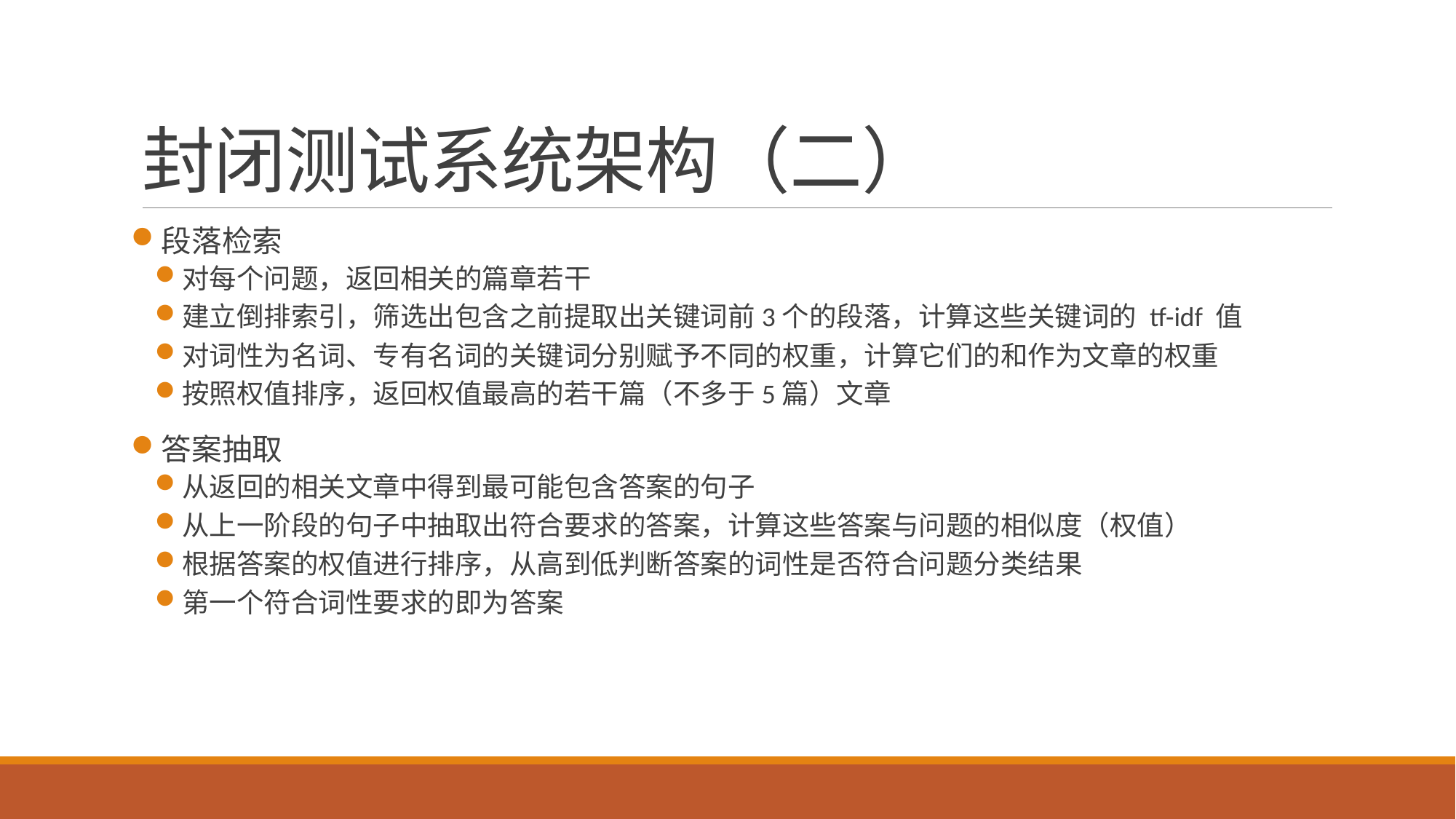

# 封闭测试系统架构（二）
段落检索
对每个问题，返回相关的篇章若干
建立倒排索引，筛选出包含之前提取出关键词前3个的段落，计算这些关键词的 tf-idf 值
对词性为名词、专有名词的关键词分别赋予不同的权重，计算它们的和作为文章的权重
按照权值排序，返回权值最高的若干篇（不多于5篇）文章
答案抽取
从返回的相关文章中得到最可能包含答案的句子
从上一阶段的句子中抽取出符合要求的答案，计算这些答案与问题的相似度（权值）
根据答案的权值进行排序，从高到低判断答案的词性是否符合问题分类结果
第一个符合词性要求的即为答案